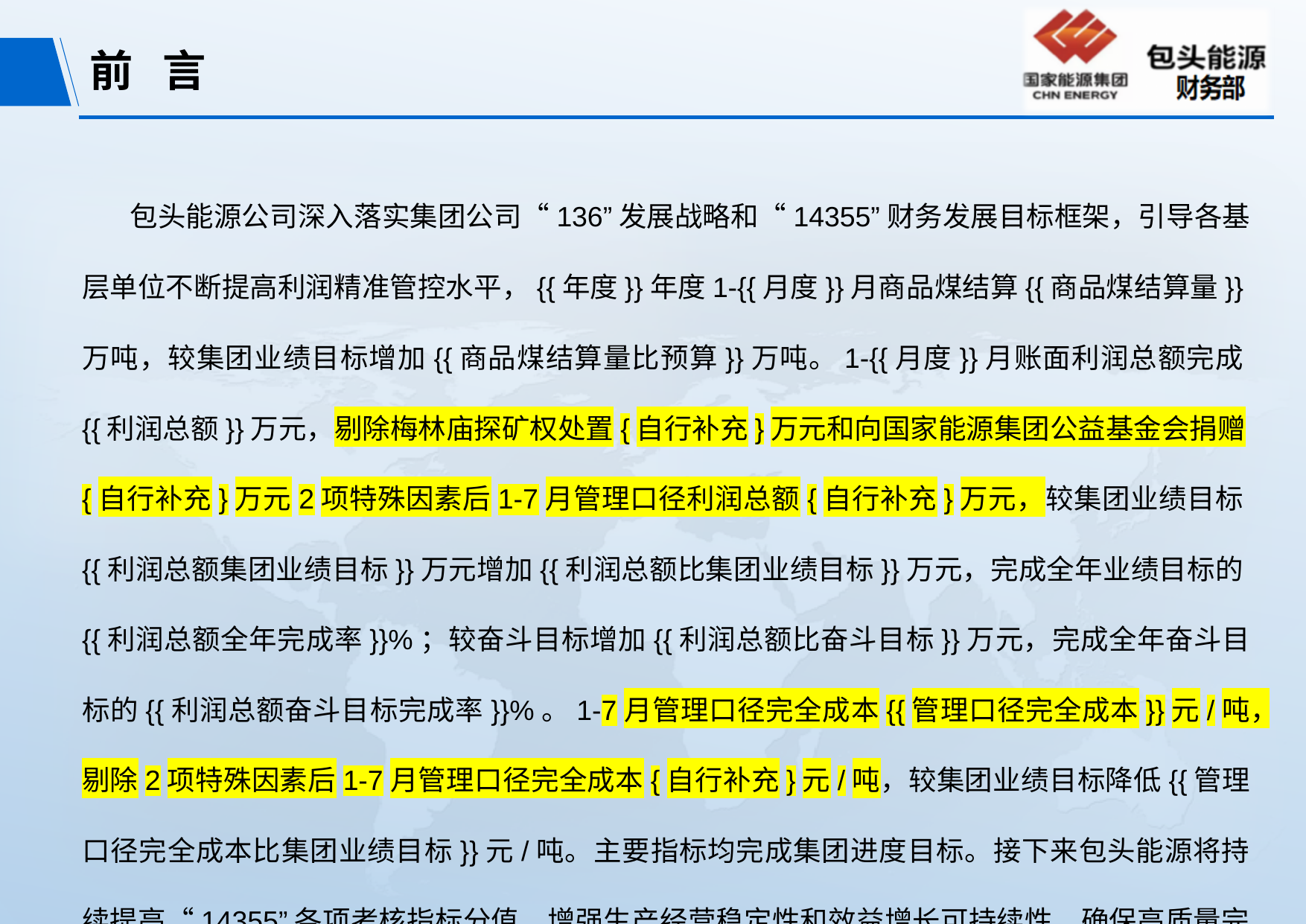

# 前   言
      包头能源公司深入落实集团公司“136”发展战略和“14355”财务发展目标框架，引导各基层单位不断提高利润精准管控水平，{{年度}}年度1-{{月度}}月商品煤结算{{商品煤结算量}}万吨，较集团业绩目标增加{{商品煤结算量比预算}}万吨。1-{{月度}}月账面利润总额完成{{利润总额}}万元，剔除梅林庙探矿权处置{自行补充}万元和向国家能源集团公益基金会捐赠{自行补充}万元2项特殊因素后1-7月管理口径利润总额{自行补充}万元，较集团业绩目标{{利润总额集团业绩目标}}万元增加{{利润总额比集团业绩目标}}万元，完成全年业绩目标的{{利润总额全年完成率}}%；较奋斗目标增加{{利润总额比奋斗目标}}万元，完成全年奋斗目标的{{利润总额奋斗目标完成率}}%。1-7月管理口径完全成本{{管理口径完全成本}}元/吨，剔除2项特殊因素后1-7月管理口径完全成本{自行补充}元/吨，较集团业绩目标降低{{管理口径完全成本比集团业绩目标}}元/吨。主要指标均完成集团进度目标。接下来包头能源将持续提高“14355”各项考核指标分值，增强生产经营稳定性和效益增长可持续性，确保高质量完成公司年度经营业绩目标。